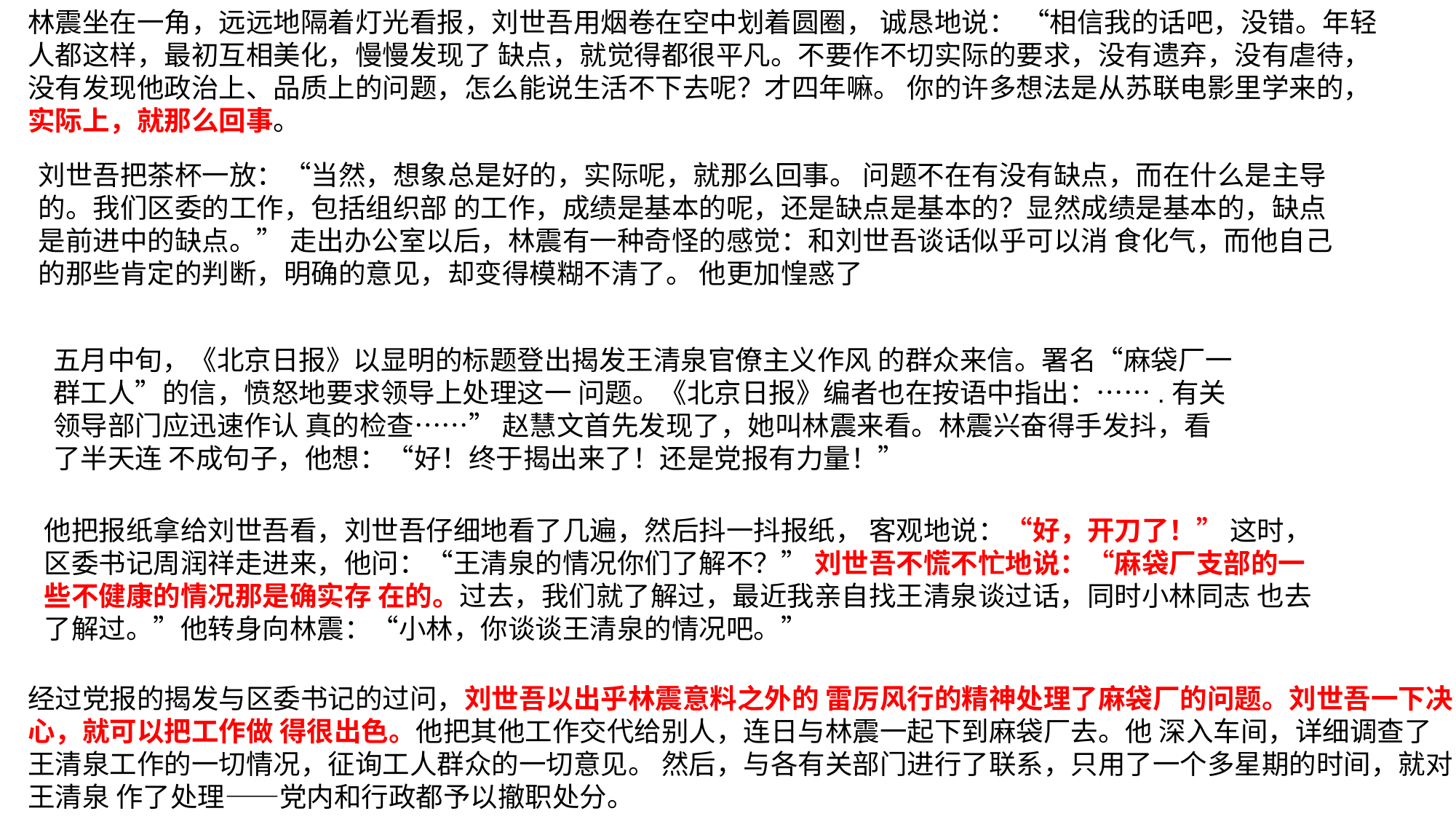

林震坐在一角，远远地隔着灯光看报，刘世吾用烟卷在空中划着圆圈， 诚恳地说： “相信我的话吧，没错。年轻人都这样，最初互相美化，慢慢发现了 缺点，就觉得都很平凡。不要作不切实际的要求，没有遗弃，没有虐待， 没有发现他政治上、品质上的问题，怎么能说生活不下去呢？才四年嘛。 你的许多想法是从苏联电影里学来的，实际上，就那么回事。
刘世吾把茶杯一放：“当然，想象总是好的，实际呢，就那么回事。 问题不在有没有缺点，而在什么是主导的。我们区委的工作，包括组织部 的工作，成绩是基本的呢，还是缺点是基本的？显然成绩是基本的，缺点 是前进中的缺点。” 走出办公室以后，林震有一种奇怪的感觉：和刘世吾谈话似乎可以消 食化气，而他自己的那些肯定的判断，明确的意见，却变得模糊不清了。 他更加惶惑了
五月中旬，《北京日报》以显明的标题登出揭发王清泉官僚主义作风 的群众来信。署名“麻袋厂一群工人”的信，愤怒地要求领导上处理这一 问题。《北京日报》编者也在按语中指出：…….有关领导部门应迅速作认 真的检查……” 赵慧文首先发现了，她叫林震来看。林震兴奋得手发抖，看了半天连 不成句子，他想：“好！终于揭出来了！还是党报有力量！”
他把报纸拿给刘世吾看，刘世吾仔细地看了几遍，然后抖一抖报纸， 客观地说：“好，开刀了！” 这时，区委书记周润祥走进来，他问：“王清泉的情况你们了解不？” 刘世吾不慌不忙地说：“麻袋厂支部的一些不健康的情况那是确实存 在的。过去，我们就了解过，最近我亲自找王清泉谈过话，同时小林同志 也去了解过。”他转身向林震：“小林，你谈谈王清泉的情况吧。”
经过党报的揭发与区委书记的过问，刘世吾以出乎林震意料之外的 雷厉风行的精神处理了麻袋厂的问题。刘世吾一下决心，就可以把工作做 得很出色。他把其他工作交代给别人，连日与林震一起下到麻袋厂去。他 深入车间，详细调查了王清泉工作的一切情况，征询工人群众的一切意见。 然后，与各有关部门进行了联系，只用了一个多星期的时间，就对王清泉 作了处理——党内和行政都予以撤职处分。